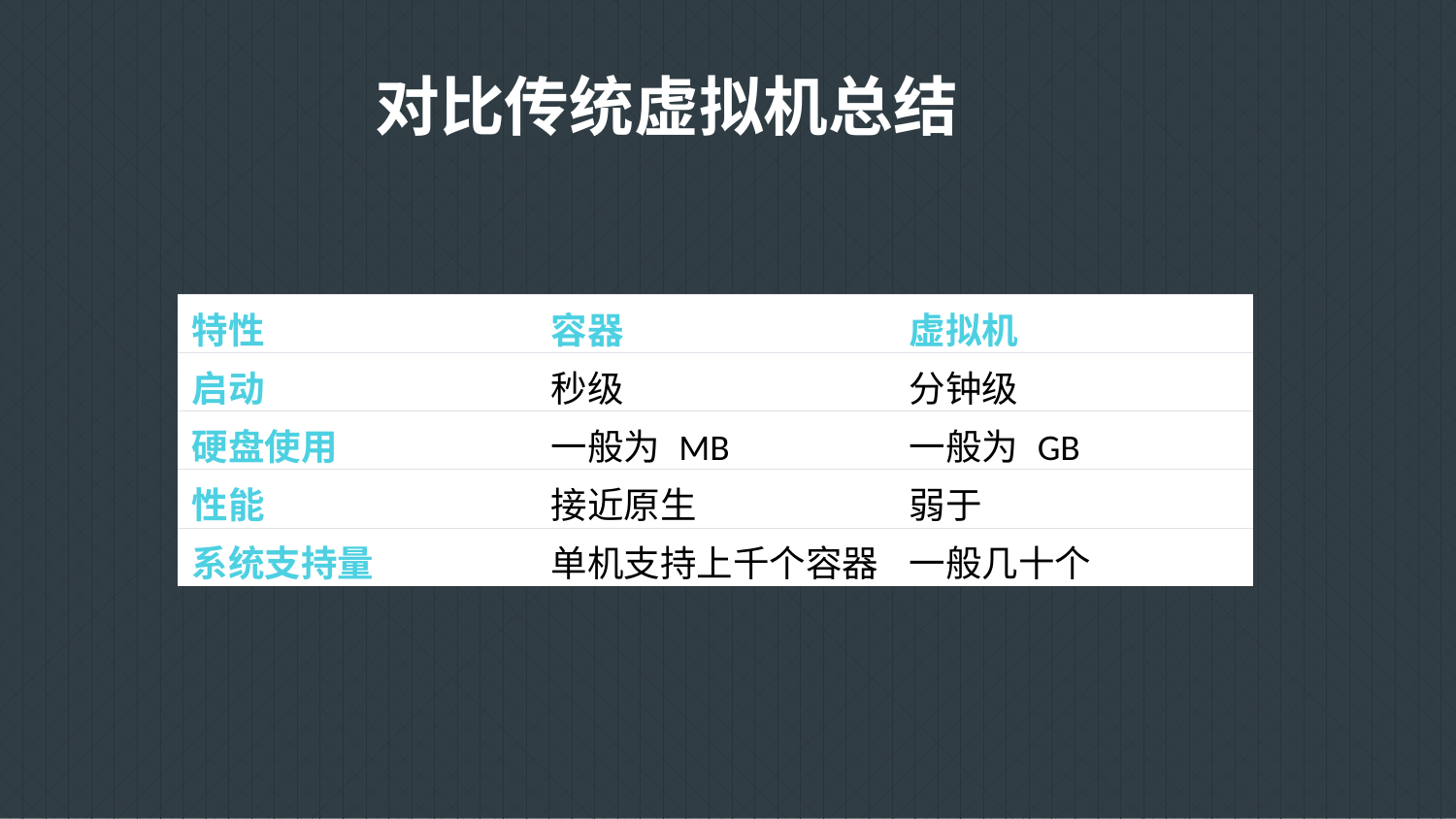

对比传统虚拟机总结
| 特性 | 容器 | 虚拟机 |
| --- | --- | --- |
| 启动 | 秒级 | 分钟级 |
| 硬盘使用 | 一般为 MB | 一般为 GB |
| 性能 | 接近原生 | 弱于 |
| 系统支持量 | 单机支持上千个容器 | 一般几十个 |